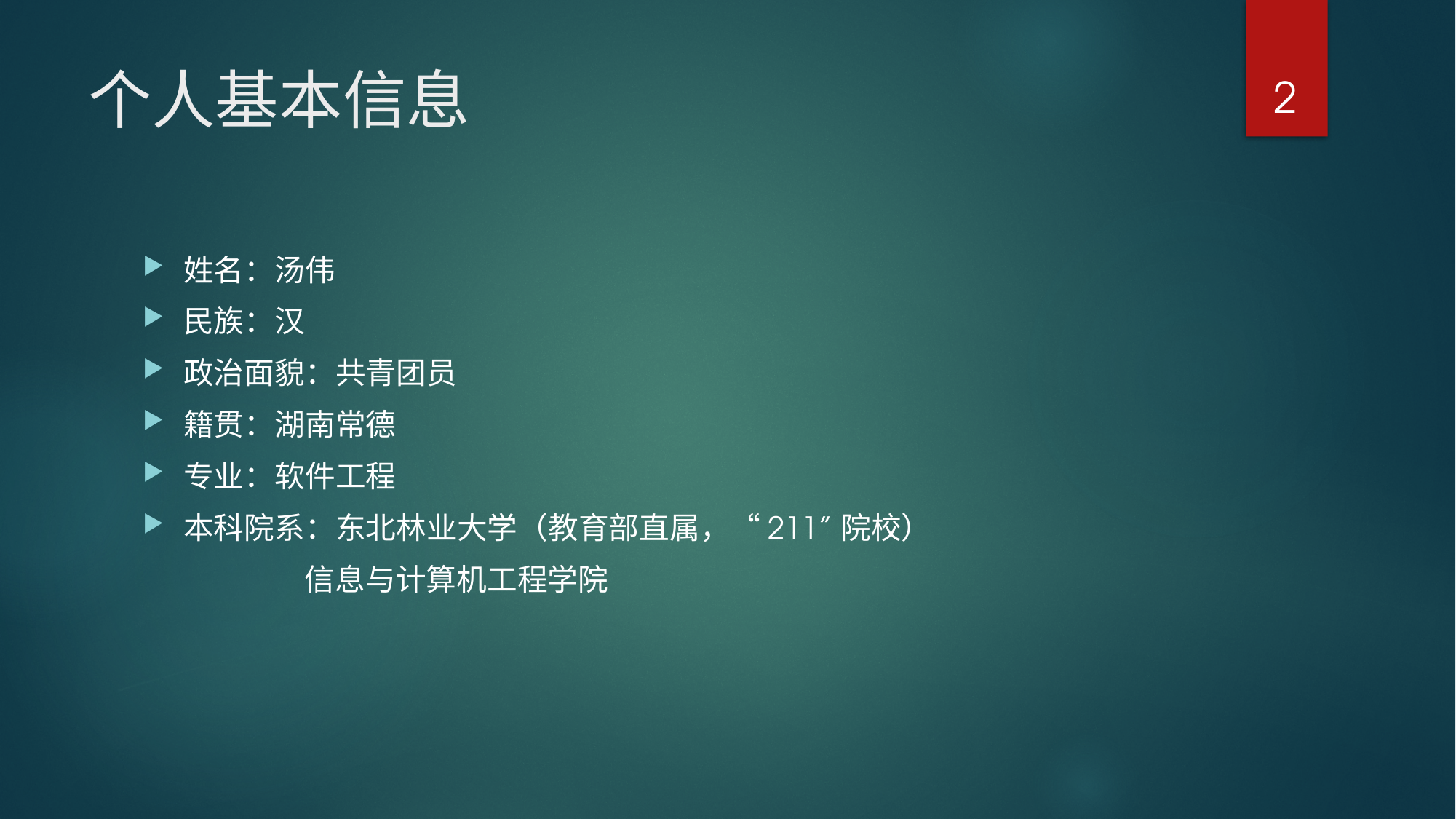

2
# 个人基本信息
姓名：汤伟
民族：汉
政治面貌：共青团员
籍贯：湖南常德
专业：软件工程
本科院系：东北林业大学（教育部直属，“211”院校）
                       信息与计算机工程学院